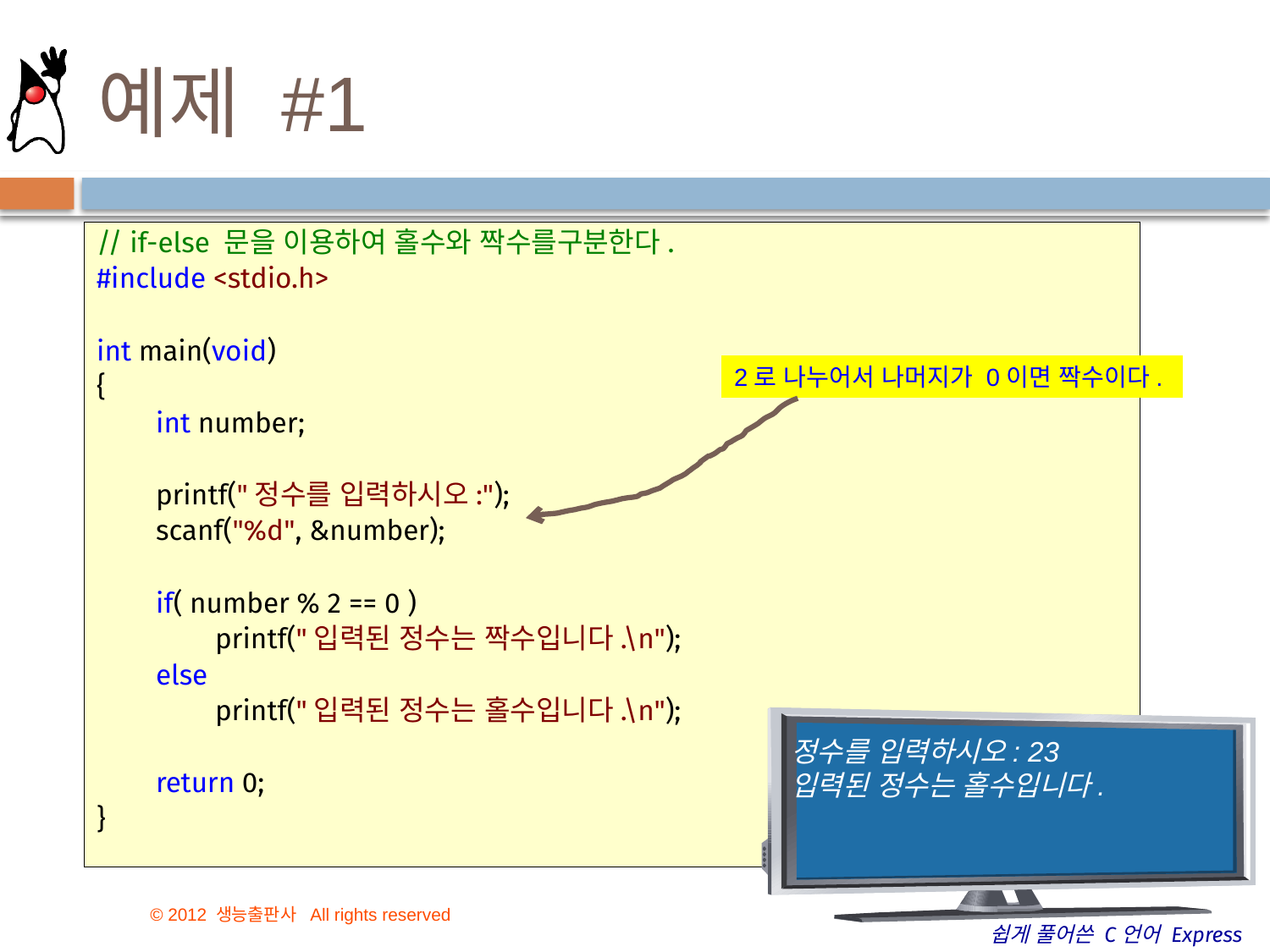

# 예제 #1
// if-else 문을 이용하여 홀수와 짝수를구분한다.
#include <stdio.h>

int main(void)
{
        int number;

        printf("정수를 입력하시오:");
        scanf("%d", &number);

        if( number % 2 == 0 )
                printf("입력된 정수는 짝수입니다.\n");
        else
                printf("입력된 정수는 홀수입니다.\n");

        return 0;
}
2로 나누어서 나머지가 0이면 짝수이다.

정수를 입력하시오: 23
입력된 정수는 홀수입니다.